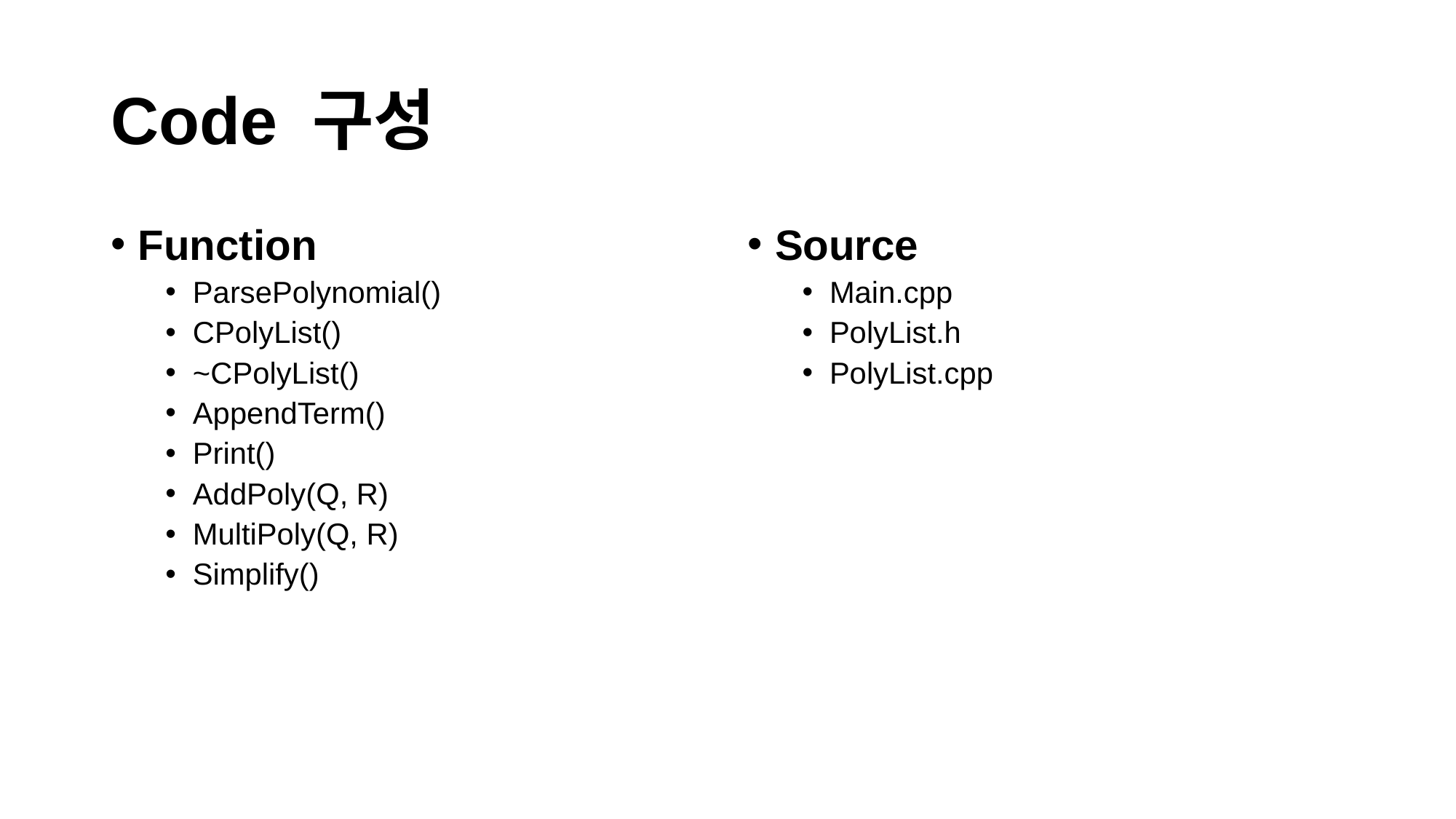

# Code 구성
Function
ParsePolynomial()
CPolyList()
~CPolyList()
AppendTerm()
Print()
AddPoly(Q, R)
MultiPoly(Q, R)
Simplify()
Source
Main.cpp
PolyList.h
PolyList.cpp